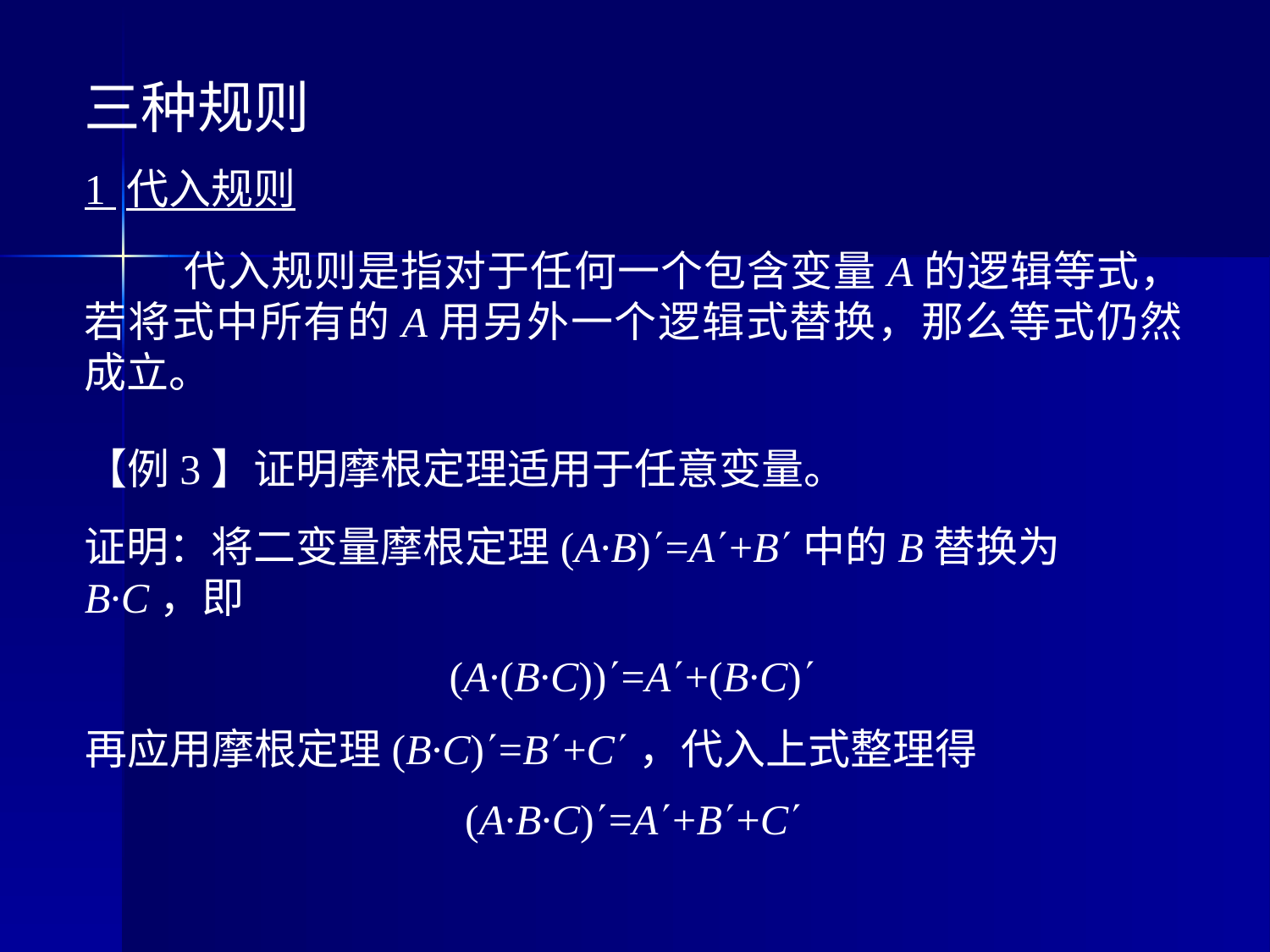

三种规则
1 代入规则
代入规则是指对于任何一个包含变量A的逻辑等式，若将式中所有的A用另外一个逻辑式替换，那么等式仍然成立。
【例3】证明摩根定理适用于任意变量。
证明：将二变量摩根定理(A∙B)′=A′+B′中的B替换为B∙C，即
(A∙(B∙C))′=A′+(B∙C)′
再应用摩根定理(B∙C)′=B′+C′，代入上式整理得
(A∙B∙C)′=A′+B′+C′